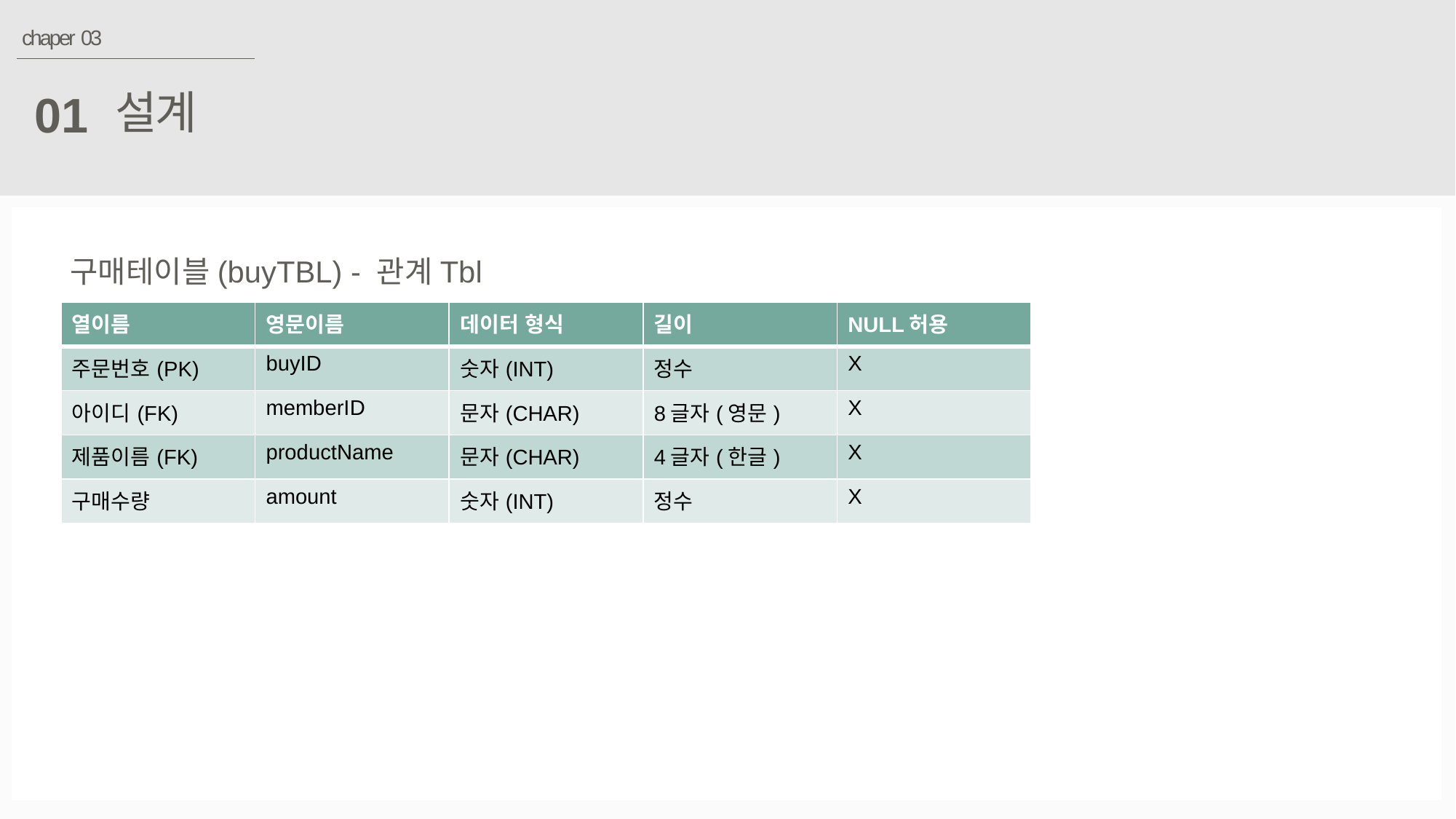

chaper  03
설계
01

구매테이블(buyTBL) - 관계Tbl

| 열이름 | 영문이름 | 데이터 형식 | 길이 | NULL허용 |
| --- | --- | --- | --- | --- |
| 주문번호(PK) | buyID | 숫자(INT) | 정수 | X |
| 아이디(FK) | memberID | 문자(CHAR) | 8글자(영문) | X |
| 제품이름(FK) | productName | 문자(CHAR) | 4글자(한글) | X |
| 구매수량 | amount | 숫자(INT) | 정수 | X |